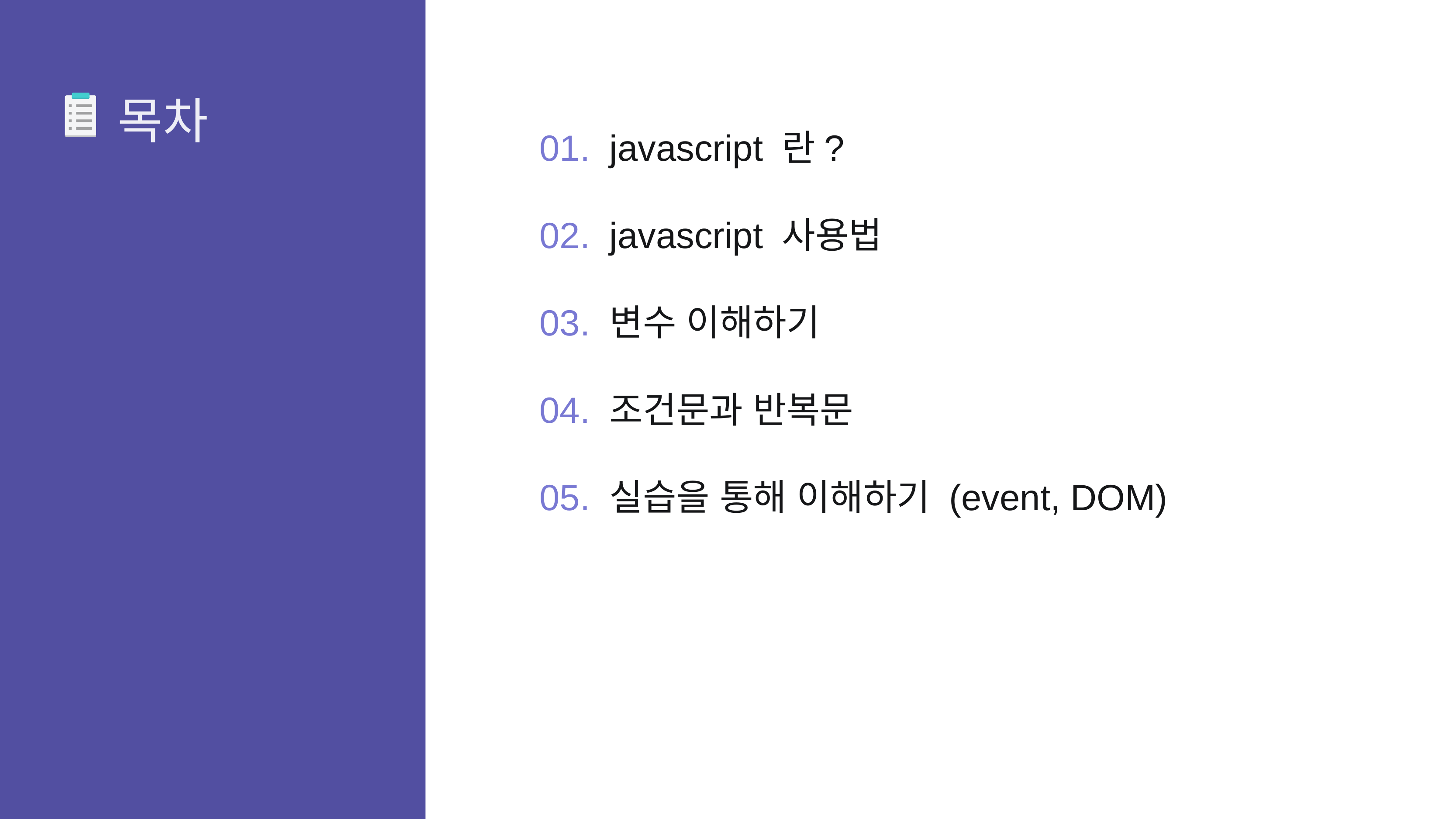

javascript 란?
javascript 사용법
변수 이해하기
조건문과 반복문
실습을 통해 이해하기 (event, DOM)
01.
02.
03.
04.
05.